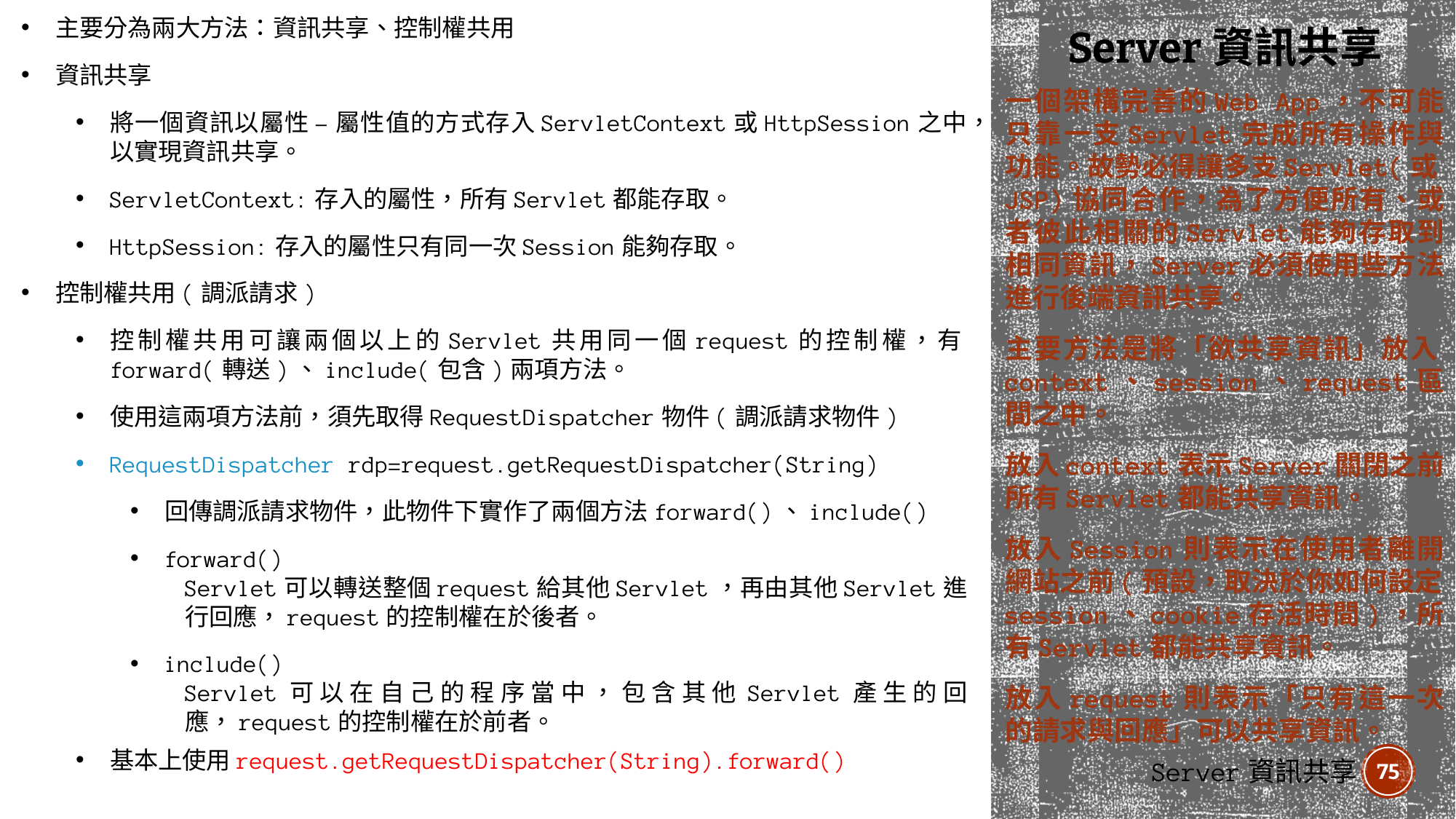

主要分為兩大方法：資訊共享、控制權共用
資訊共享
將一個資訊以屬性-屬性值的方式存入ServletContext或HttpSession之中，以實現資訊共享。
ServletContext:存入的屬性，所有Servlet都能存取。
HttpSession:存入的屬性只有同一次Session能夠存取。
控制權共用(調派請求)
控制權共用可讓兩個以上的Servlet共用同一個request的控制權，有forward(轉送)、include(包含)兩項方法。
使用這兩項方法前，須先取得RequestDispatcher物件(調派請求物件)
RequestDispatcher rdp=request.getRequestDispatcher(String)
回傳調派請求物件，此物件下實作了兩個方法forward()、include()
forward()
Servlet可以轉送整個request給其他Servlet，再由其他Servlet進行回應，request的控制權在於後者。
include()
Servlet可以在自己的程序當中，包含其他Servlet產生的回應，request的控制權在於前者。
基本上使用request.getRequestDispatcher(String).forward()
Server資訊共享
一個架構完善的Web App，不可能只靠一支Servlet完成所有操作與功能。故勢必得讓多支Servlet(或JSP)協同合作，為了方便所有、或者彼此相關的Servlet能夠存取到相同資訊，Server必須使用些方法進行後端資訊共享。
主要方法是將「欲共享資訊」放入context、session、request區間之中。
放入context表示Server關閉之前，所有Servlet都能共享資訊。
放入Session則表示在使用者離開網站之前(預設，取決於你如何設定session、cookie存活時間)，所有Servlet都能共享資訊。
放入request則表示「只有這一次的請求與回應」可以共享資訊。
Server資訊共享
75